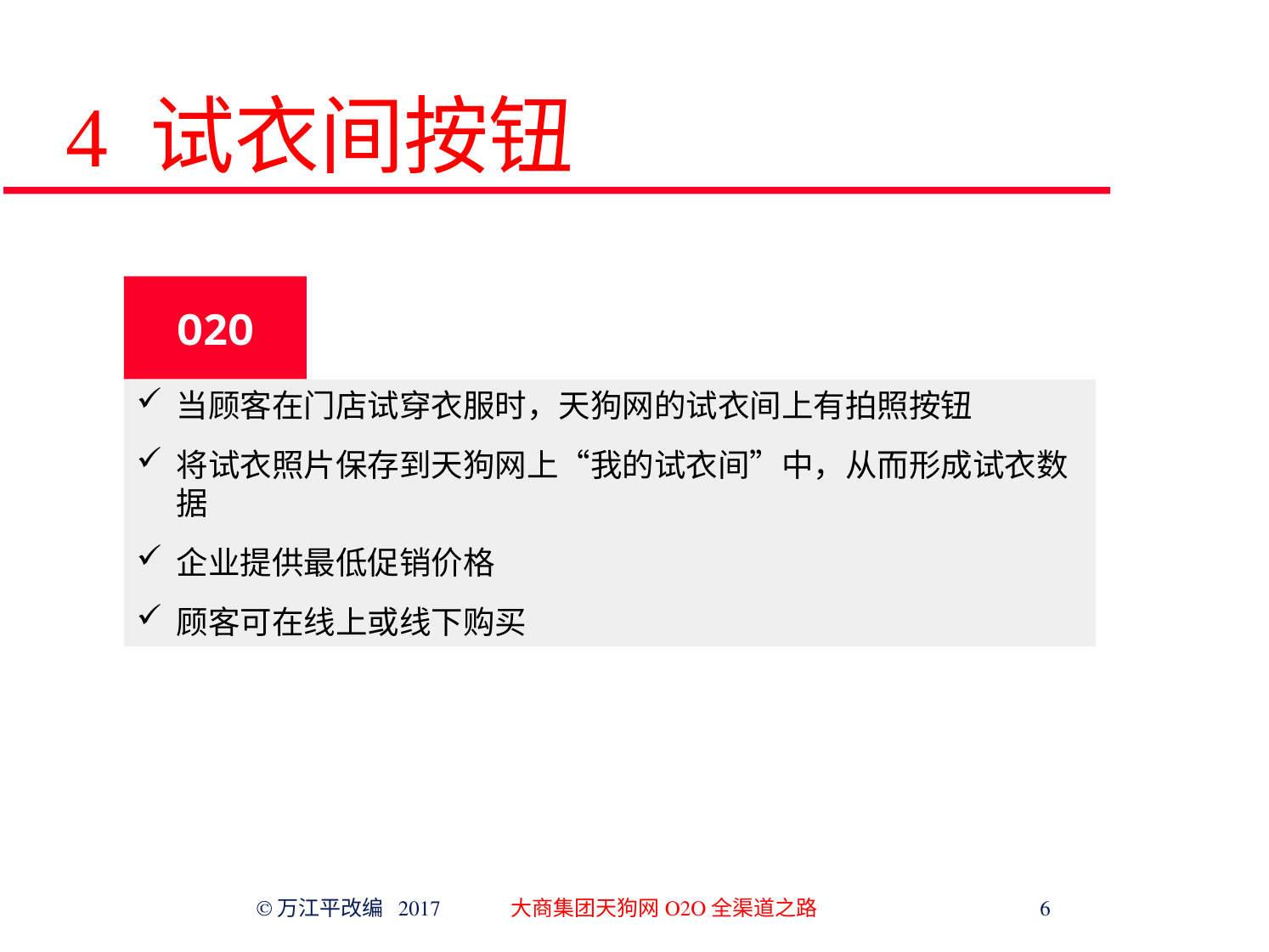

# 4 试衣间按钮
O2O
当顾客在门店试穿衣服时，天狗网的试衣间上有拍照按钮
将试衣照片保存到天狗网上“我的试衣间”中，从而形成试衣数据
企业提供最低促销价格
顾客可在线上或线下购买